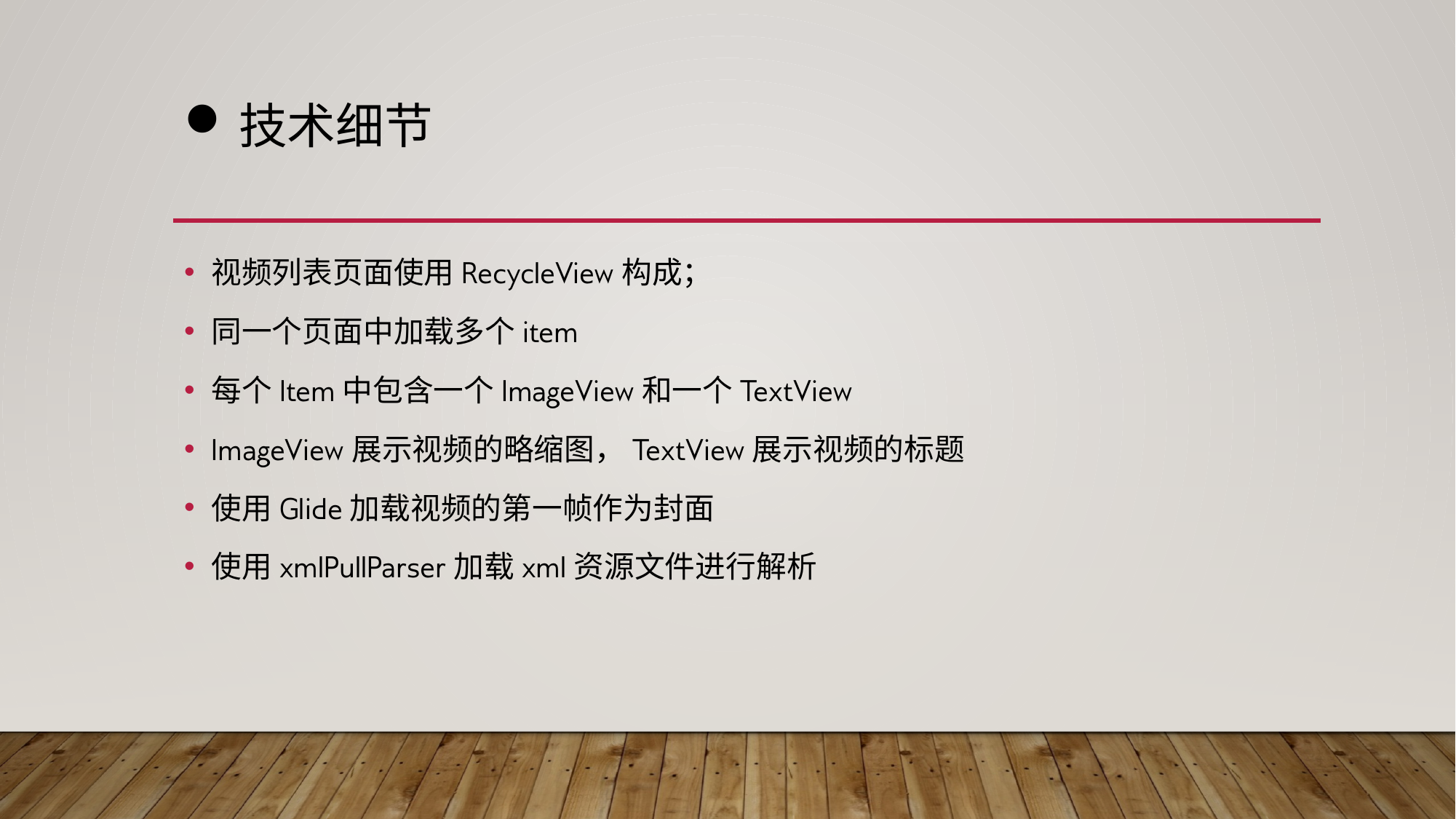

# 技术细节
视频列表页面使用RecycleView构成；
同一个页面中加载多个item
每个Item中包含一个ImageView和一个TextView
ImageView展示视频的略缩图，TextView展示视频的标题
使用Glide加载视频的第一帧作为封面
使用xmlPullParser加载xml资源文件进行解析